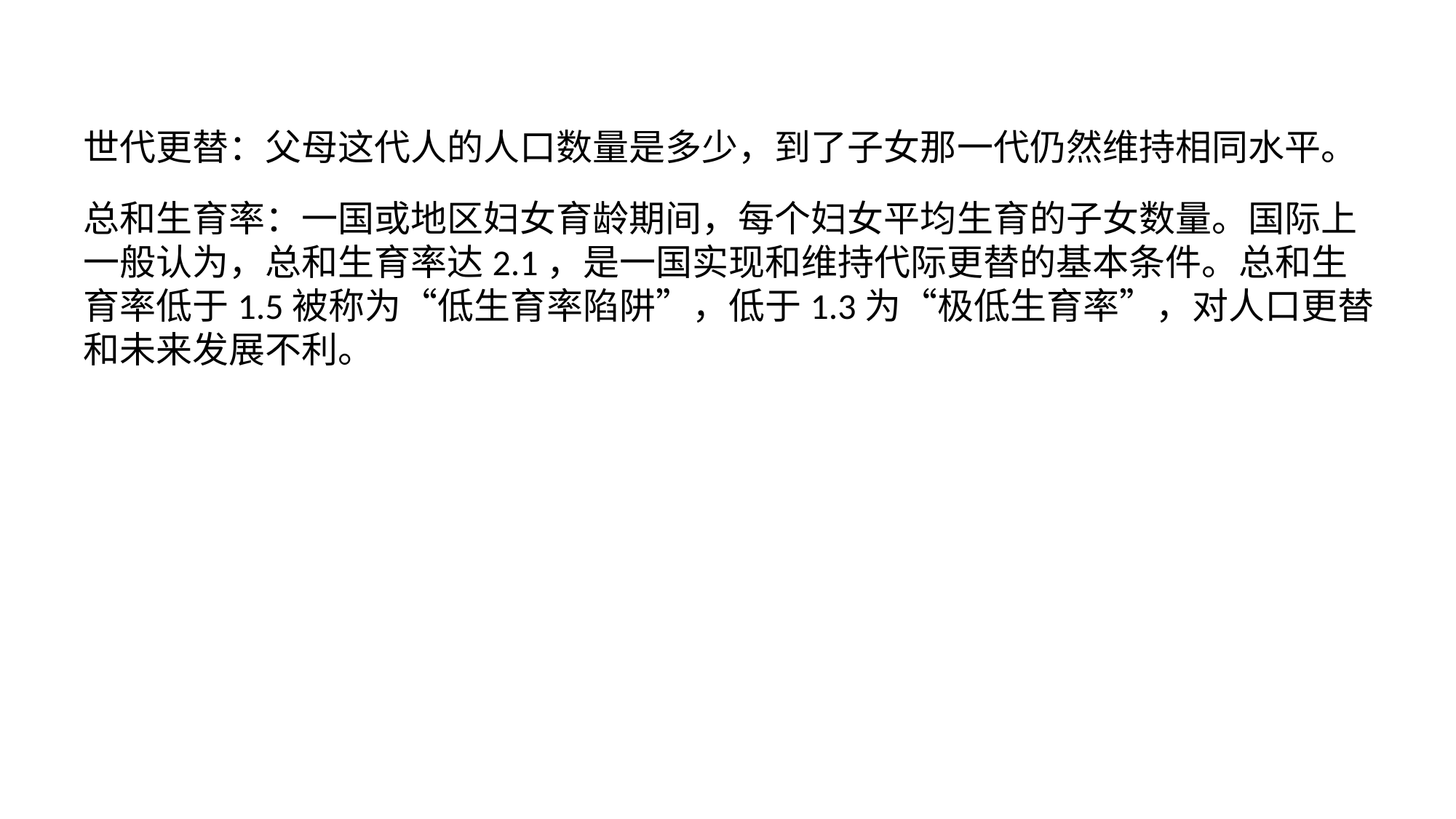

世代更替：父母这代人的人口数量是多少，到了子女那一代仍然维持相同水平。
总和生育率：一国或地区妇女育龄期间，每个妇女平均生育的子女数量。国际上一般认为，总和生育率达2.1，是一国实现和维持代际更替的基本条件。总和生育率低于1.5被称为“低生育率陷阱”，低于1.3为“极低生育率”，对人口更替和未来发展不利。